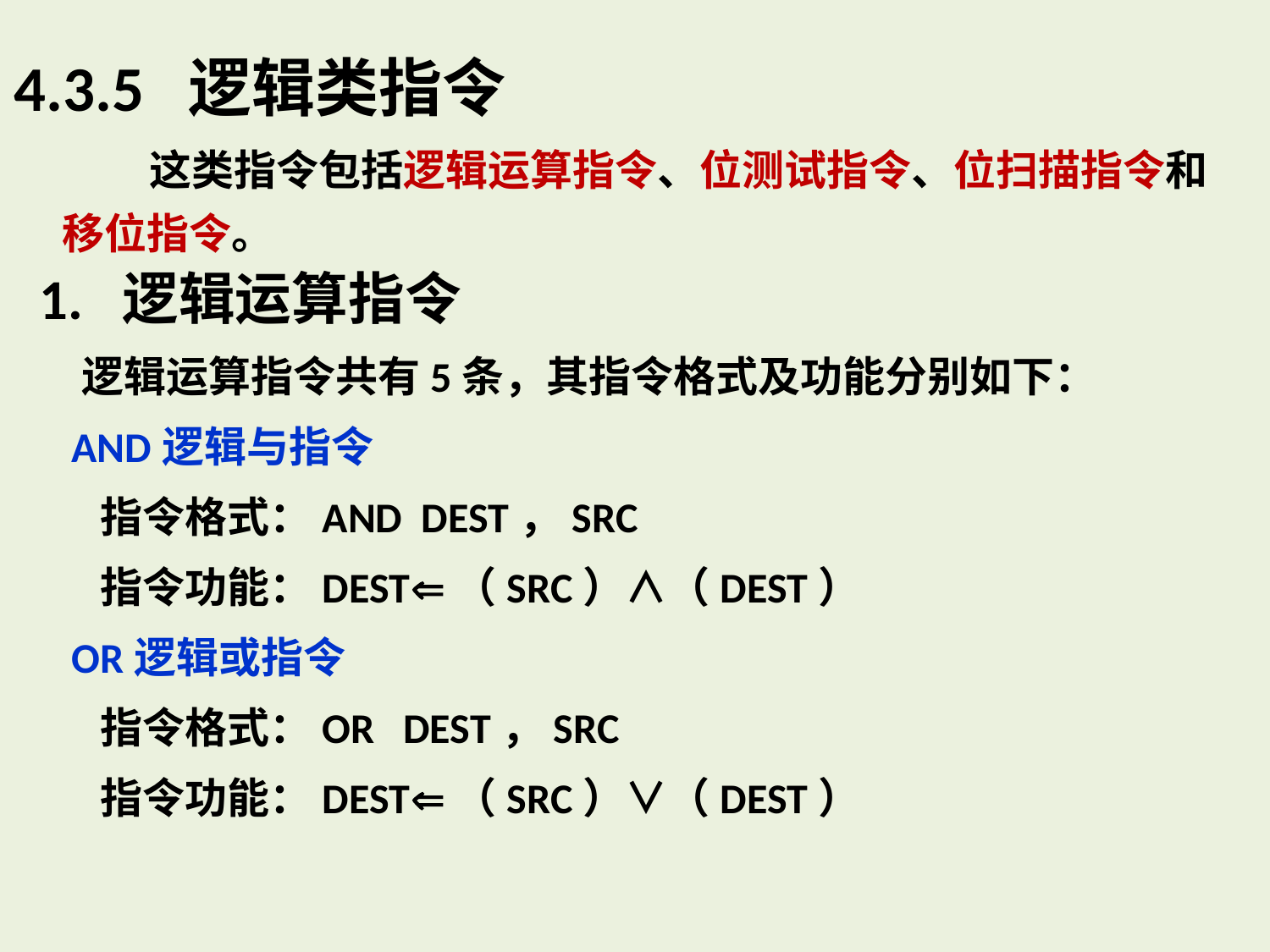

4.3.5  逻辑类指令
           这类指令包括逻辑运算指令、位测试指令、位扫描指令和移位指令。
  1.  逻辑运算指令
      逻辑运算指令共有5条，其指令格式及功能分别如下：
      AND逻辑与指令
        指令格式：AND  DEST，SRC
        指令功能：DEST⇐（SRC）∧（DEST）
      OR逻辑或指令
        指令格式：OR   DEST，SRC
        指令功能：DEST⇐（SRC）∨（DEST）
165